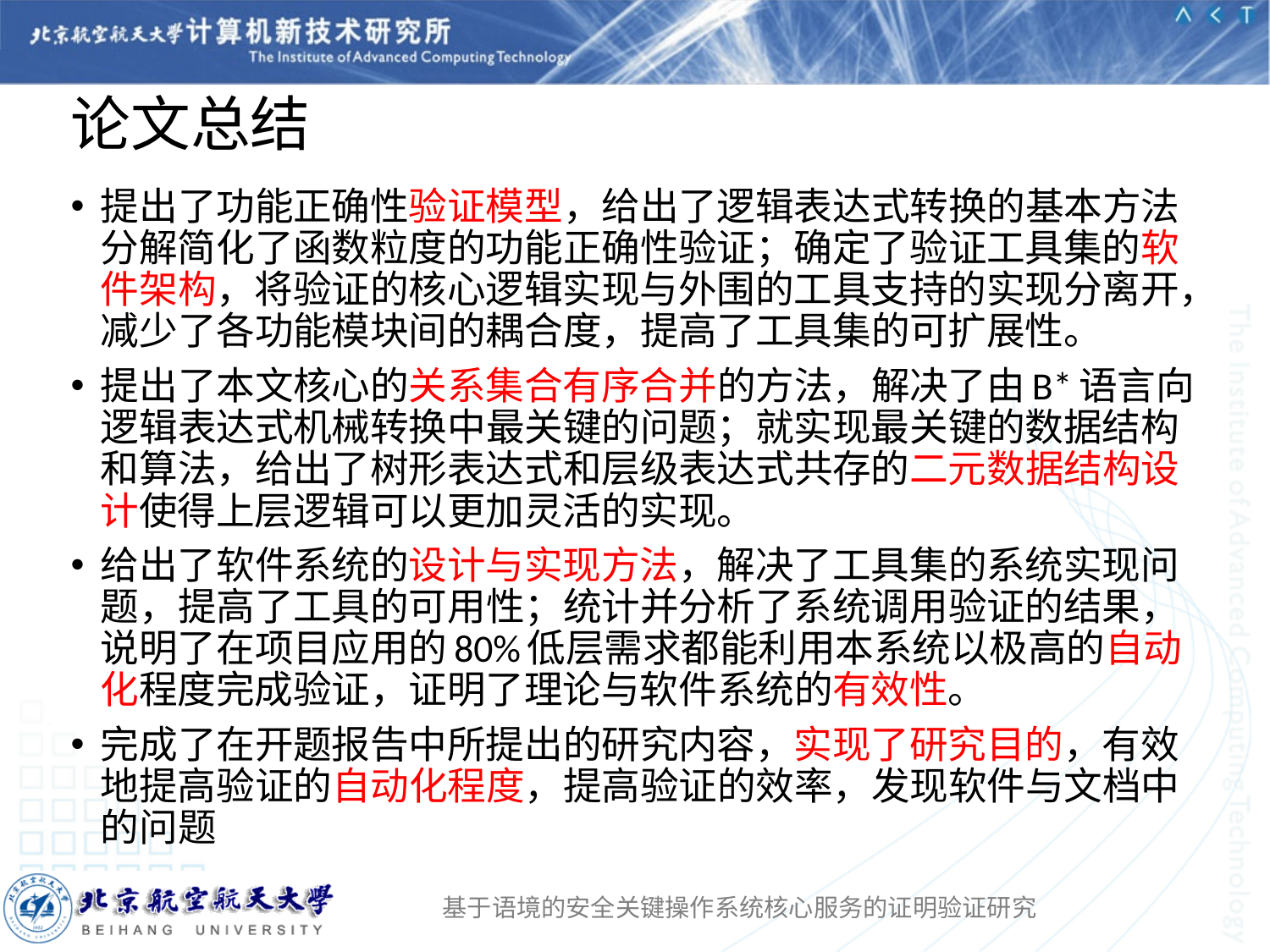

# 论文总结
提出了功能正确性验证模型，给出了逻辑表达式转换的基本方法分解简化了函数粒度的功能正确性验证；确定了验证工具集的软件架构，将验证的核心逻辑实现与外围的工具支持的实现分离开，减少了各功能模块间的耦合度，提高了工具集的可扩展性。
提出了本文核心的关系集合有序合并的方法，解决了由B*语言向逻辑表达式机械转换中最关键的问题；就实现最关键的数据结构和算法，给出了树形表达式和层级表达式共存的二元数据结构设计使得上层逻辑可以更加灵活的实现。
给出了软件系统的设计与实现方法，解决了工具集的系统实现问题，提高了工具的可用性；统计并分析了系统调用验证的结果，说明了在项目应用的80%低层需求都能利用本系统以极高的自动化程度完成验证，证明了理论与软件系统的有效性。
完成了在开题报告中所提出的研究内容，实现了研究目的，有效地提高验证的自动化程度，提高验证的效率，发现软件与文档中的问题